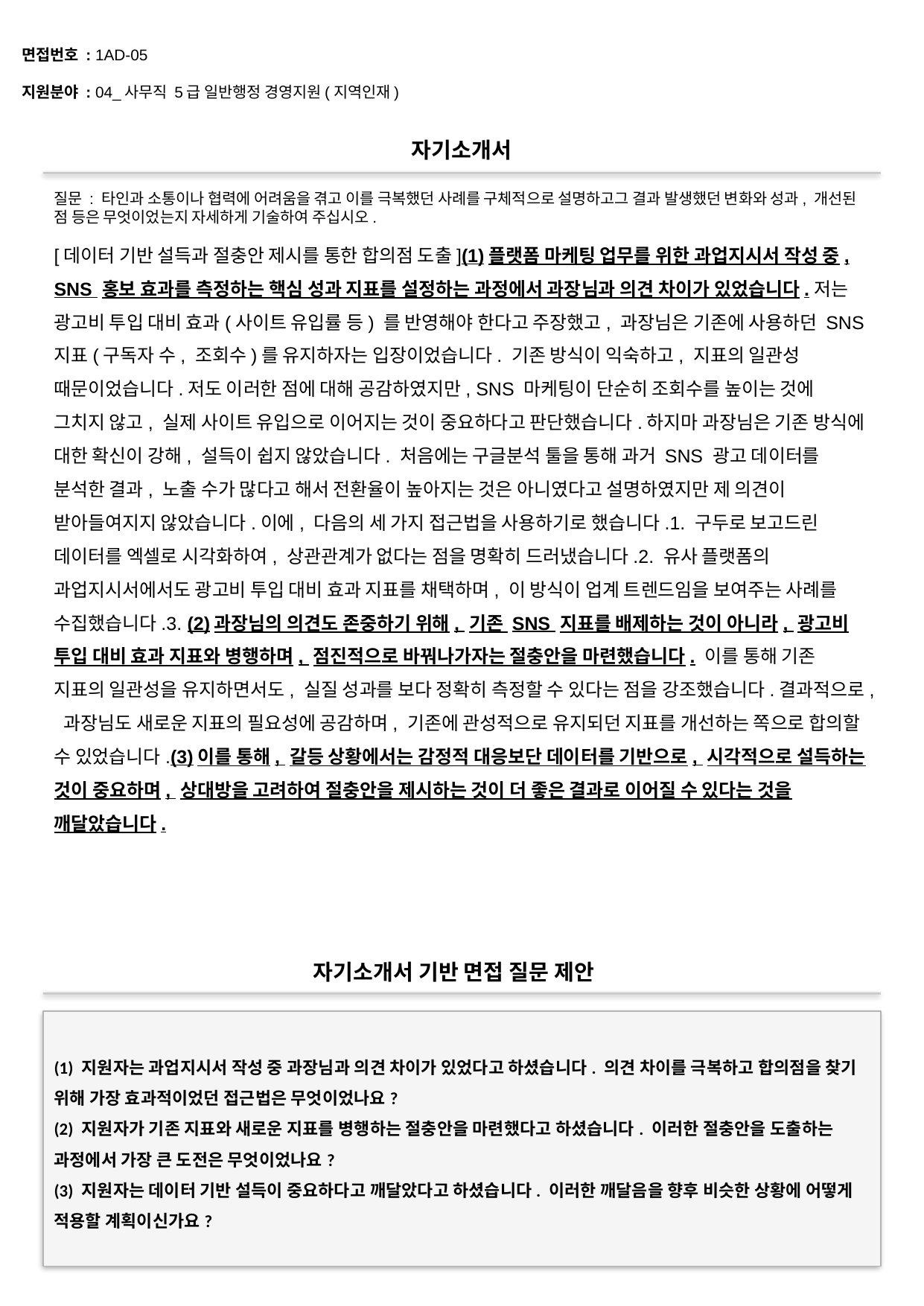

면접번호 : 1AD-05

지원분야 : 04_사무직 5급 일반행정 경영지원(지역인재)
#

자기소개서

질문 : 타인과 소통이나 협력에 어려움을 겪고 이를 극복했던 사례를 구체적으로 설명하고그 결과 발생했던 변화와 성과, 개선된 점 등은 무엇이었는지 자세하게 기술하여 주십시오.

[데이터 기반 설득과 절충안 제시를 통한 합의점 도출](1)플랫폼 마케팅 업무를 위한 과업지시서 작성 중, SNS 홍보 효과를 측정하는 핵심 성과 지표를 설정하는 과정에서 과장님과 의견 차이가 있었습니다.저는 광고비 투입 대비 효과(사이트 유입률 등) 를 반영해야 한다고 주장했고, 과장님은 기존에 사용하던 SNS 지표(구독자 수, 조회수)를 유지하자는 입장이었습니다. 기존 방식이 익숙하고, 지표의 일관성 때문이었습니다.저도 이러한 점에 대해 공감하였지만, SNS 마케팅이 단순히 조회수를 높이는 것에 그치지 않고, 실제 사이트 유입으로 이어지는 것이 중요하다고 판단했습니다.하지마 과장님은 기존 방식에 대한 확신이 강해, 설득이 쉽지 않았습니다. 처음에는 구글분석 툴을 통해 과거 SNS 광고 데이터를 분석한 결과, 노출 수가 많다고 해서 전환율이 높아지는 것은 아니였다고 설명하였지만 제 의견이 받아들여지지 않았습니다.이에, 다음의 세 가지 접근법을 사용하기로 했습니다.1. 구두로 보고드린 데이터를 엑셀로 시각화하여, 상관관계가 없다는 점을 명확히 드러냈습니다.2. 유사 플랫폼의 과업지시서에서도 광고비 투입 대비 효과 지표를 채택하며, 이 방식이 업계 트렌드임을 보여주는 사례를 수집했습니다.3. (2)과장님의 의견도 존중하기 위해, 기존 SNS 지표를 배제하는 것이 아니라, 광고비 투입 대비 효과 지표와 병행하며, 점진적으로 바꿔나가자는 절충안을 마련했습니다. 이를 통해 기존 지표의 일관성을 유지하면서도, 실질 성과를 보다 정확히 측정할 수 있다는 점을 강조했습니다.결과적으로, 과장님도 새로운 지표의 필요성에 공감하며, 기존에 관성적으로 유지되던 지표를 개선하는 쪽으로 합의할 수 있었습니다.(3)이를 통해, 갈등 상황에서는 감정적 대응보단 데이터를 기반으로, 시각적으로 설득하는 것이 중요하며, 상대방을 고려하여 절충안을 제시하는 것이 더 좋은 결과로 이어질 수 있다는 것을 깨달았습니다.

자기소개서 기반 면접 질문 제안

(1) 지원자는 과업지시서 작성 중 과장님과 의견 차이가 있었다고 하셨습니다. 의견 차이를 극복하고 합의점을 찾기 위해 가장 효과적이었던 접근법은 무엇이었나요?
(2) 지원자가 기존 지표와 새로운 지표를 병행하는 절충안을 마련했다고 하셨습니다. 이러한 절충안을 도출하는 과정에서 가장 큰 도전은 무엇이었나요?
(3) 지원자는 데이터 기반 설득이 중요하다고 깨달았다고 하셨습니다. 이러한 깨달음을 향후 비슷한 상황에 어떻게 적용할 계획이신가요?